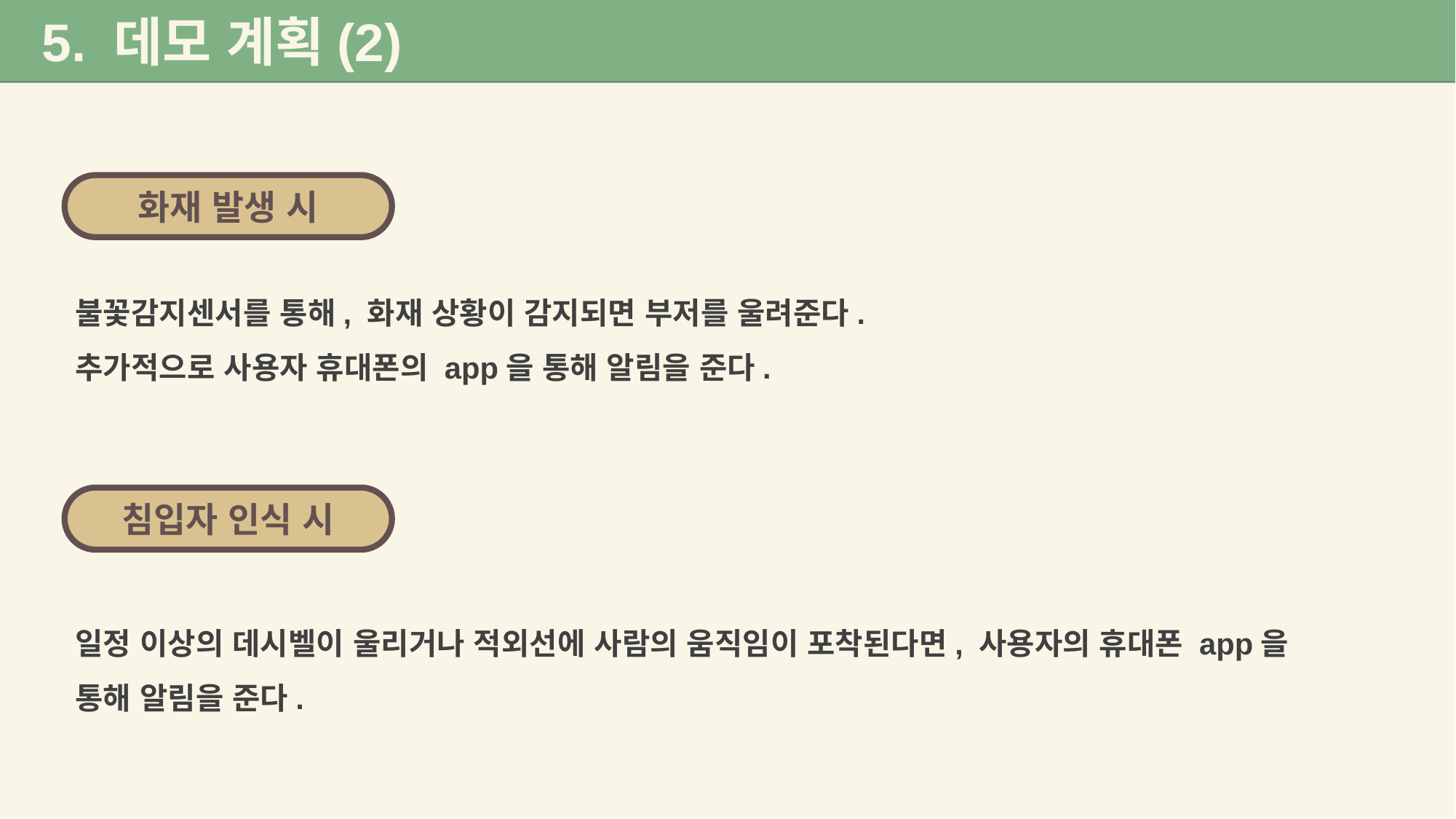

5. 데모 계획(2)
화재 발생 시
불꽃감지센서를 통해, 화재 상황이 감지되면 부저를 울려준다.
추가적으로 사용자 휴대폰의 app을 통해 알림을 준다.
침입자 인식 시
일정 이상의 데시벨이 울리거나 적외선에 사람의 움직임이 포착된다면, 사용자의 휴대폰 app을 통해 알림을 준다.